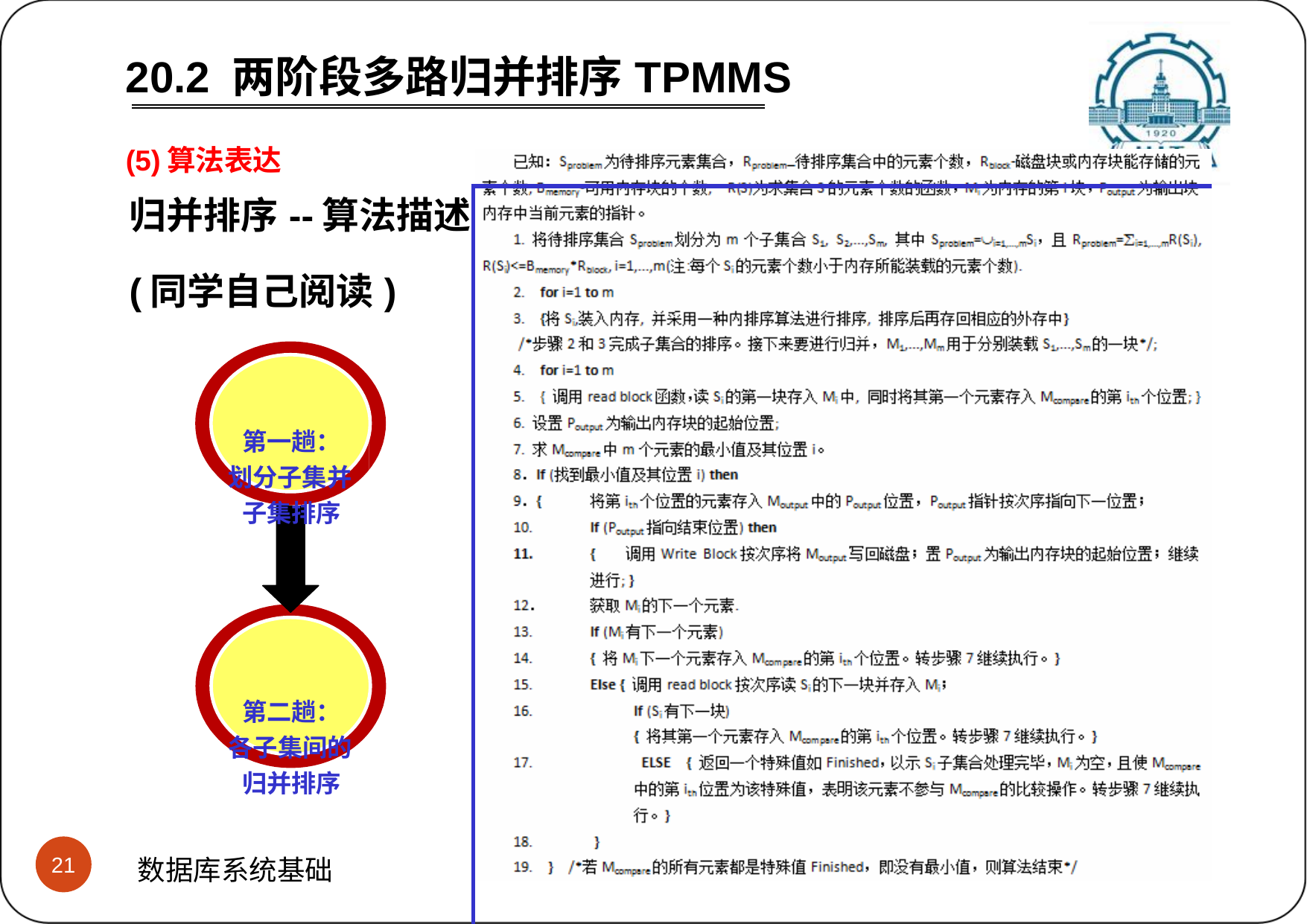

| 20.2 两阶段多路归并排序TPMMS (5)算法表达 |  |
| --- | --- |
| 归并排序--算法描述 |  |
| (同学自己阅读) |  |
| 第一趟： |  |
| 划分子集并 |  |
| 子集排序 |  |
| 第二趟： |  |
| 各子集间的 |  |
| 归并排序 |  |